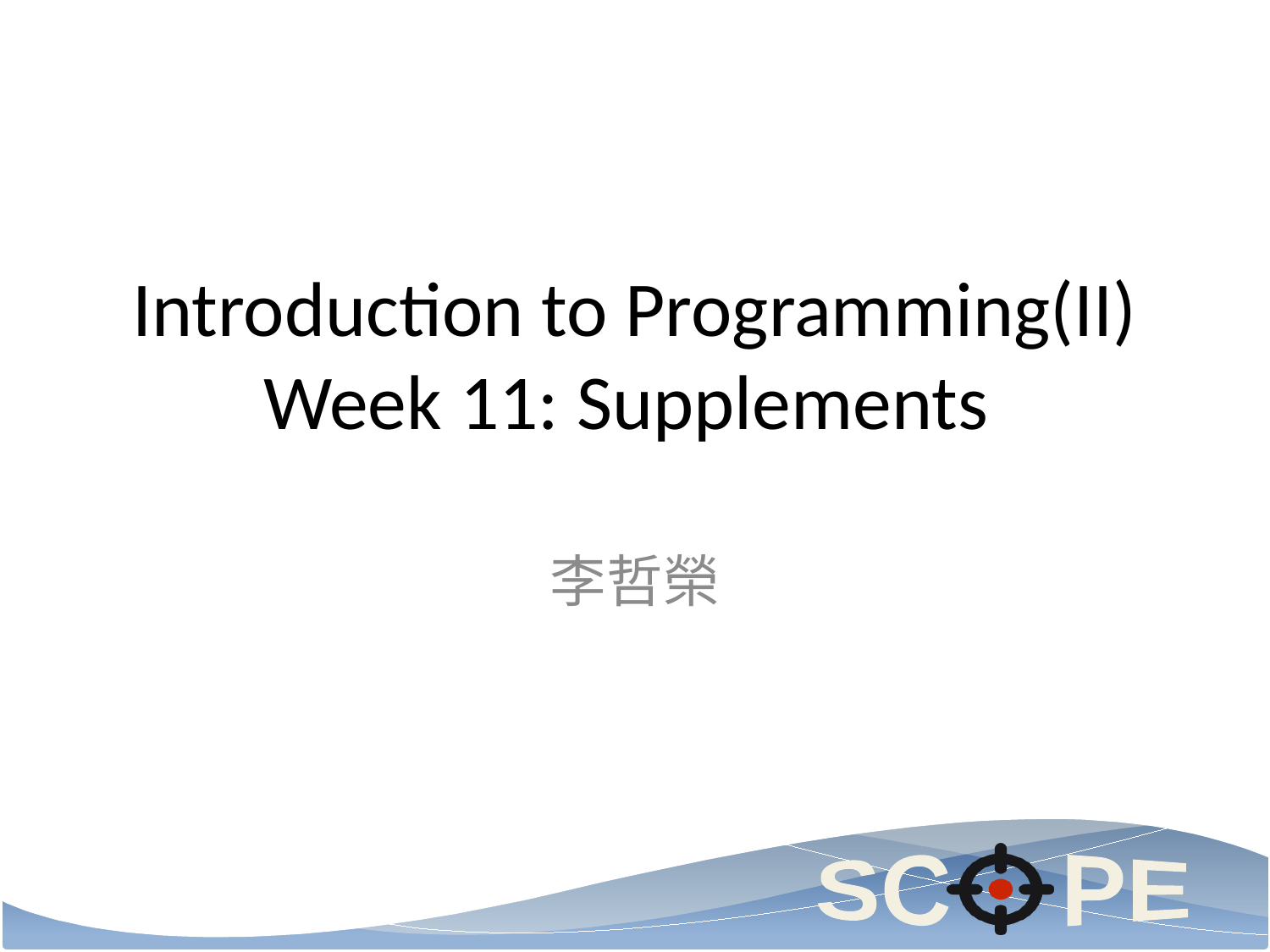

# Introduction to Programming(II) Week 11: Supplements
李哲榮